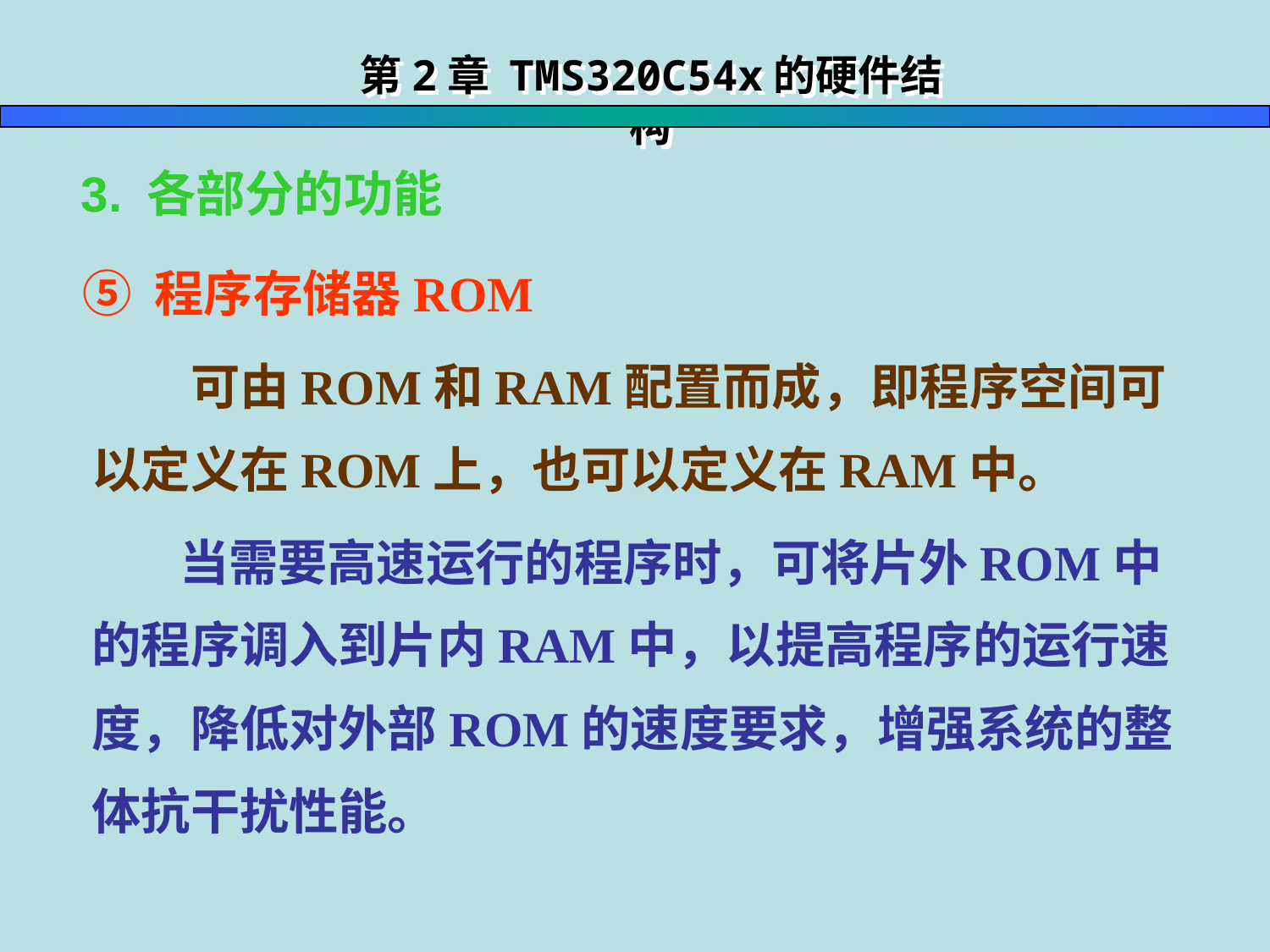

第2章 TMS320C54x的硬件结构

 3. 各部分的功能
    ⑤ 程序存储器ROM
            可由ROM和RAM配置而成，即程序空间可以定义在ROM上，也可以定义在RAM中。
           当需要高速运行的程序时，可将片外ROM中的程序调入到片内RAM中，以提高程序的运行速度，降低对外部ROM的速度要求，增强系统的整体抗干扰性能。
8